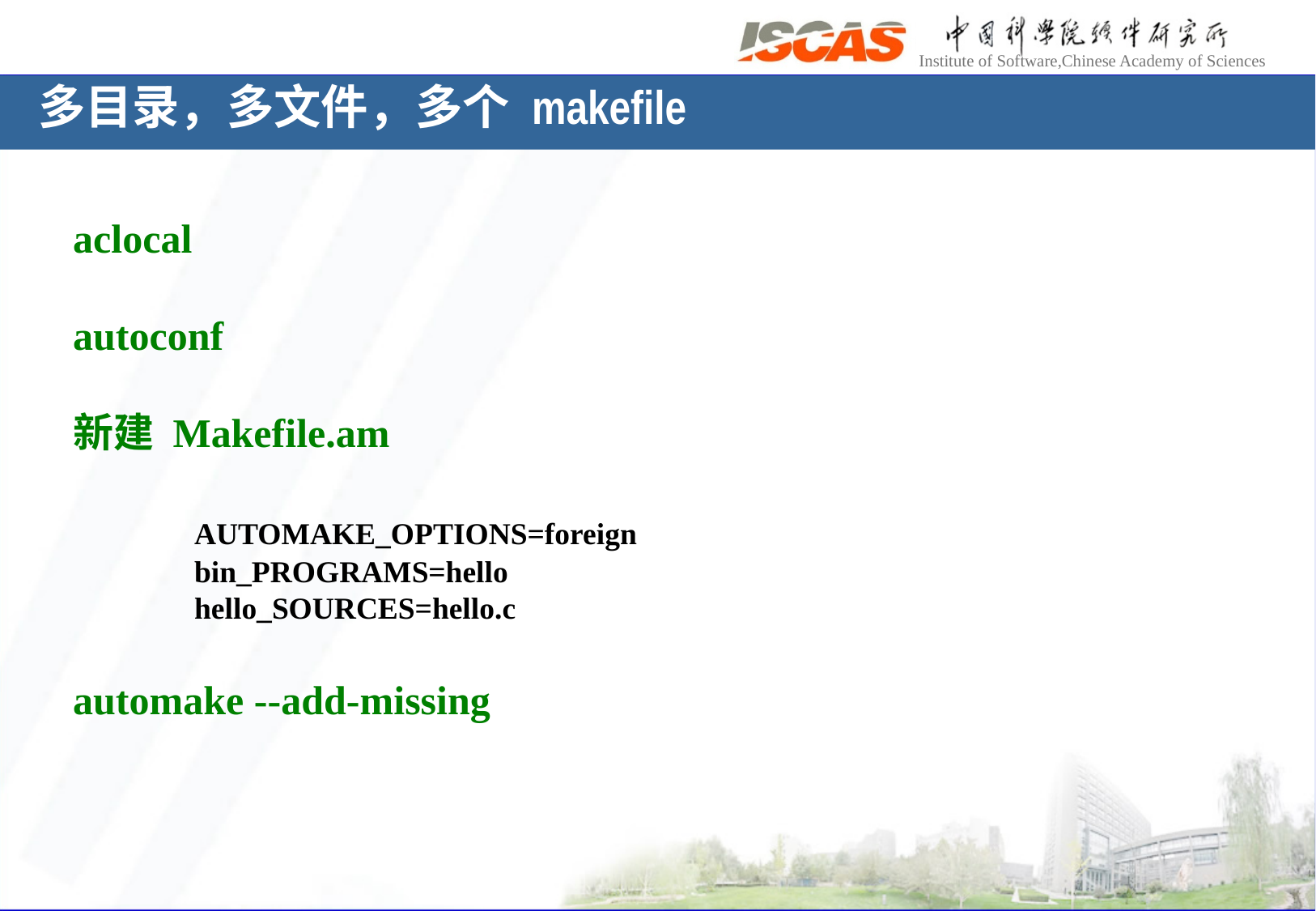

多目录，多文件，多个 makefile

aclocal

autoconf

新建 Makefile.am

	AUTOMAKE_OPTIONS=foreign
	bin_PROGRAMS=hello
	hello_SOURCES=hello.c

automake --add-missing